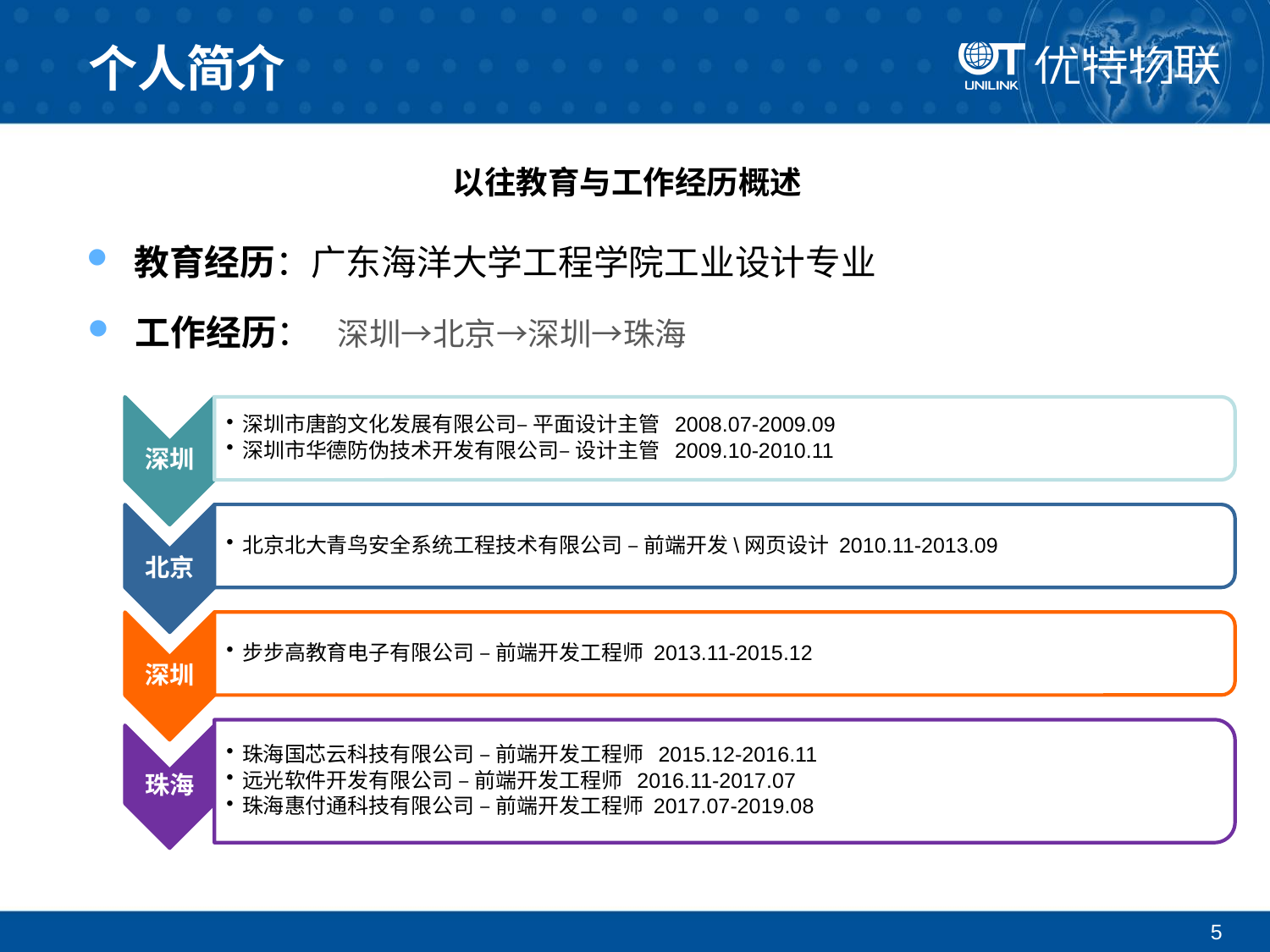

# 个人简介
以往教育与工作经历概述
教育经历：广东海洋大学工程学院工业设计专业

工作经历：

深圳→北京→深圳→珠海
深圳
深圳市唐韵文化发展有限公司– 平面设计主管  2008.07-2009.09
深圳市华德防伪技术开发有限公司– 设计主管  2009.10-2010.11
北京
北京北大青鸟安全系统工程技术有限公司 – 前端开发\网页设计 2010.11-2013.09
深圳
步步高教育电子有限公司 – 前端开发工程师 2013.11-2015.12
珠海
珠海国芯云科技有限公司 – 前端开发工程师  2015.12-2016.11
远光软件开发有限公司 – 前端开发工程师  2016.11-2017.07
珠海惠付通科技有限公司 – 前端开发工程师 2017.07-2019.08
5